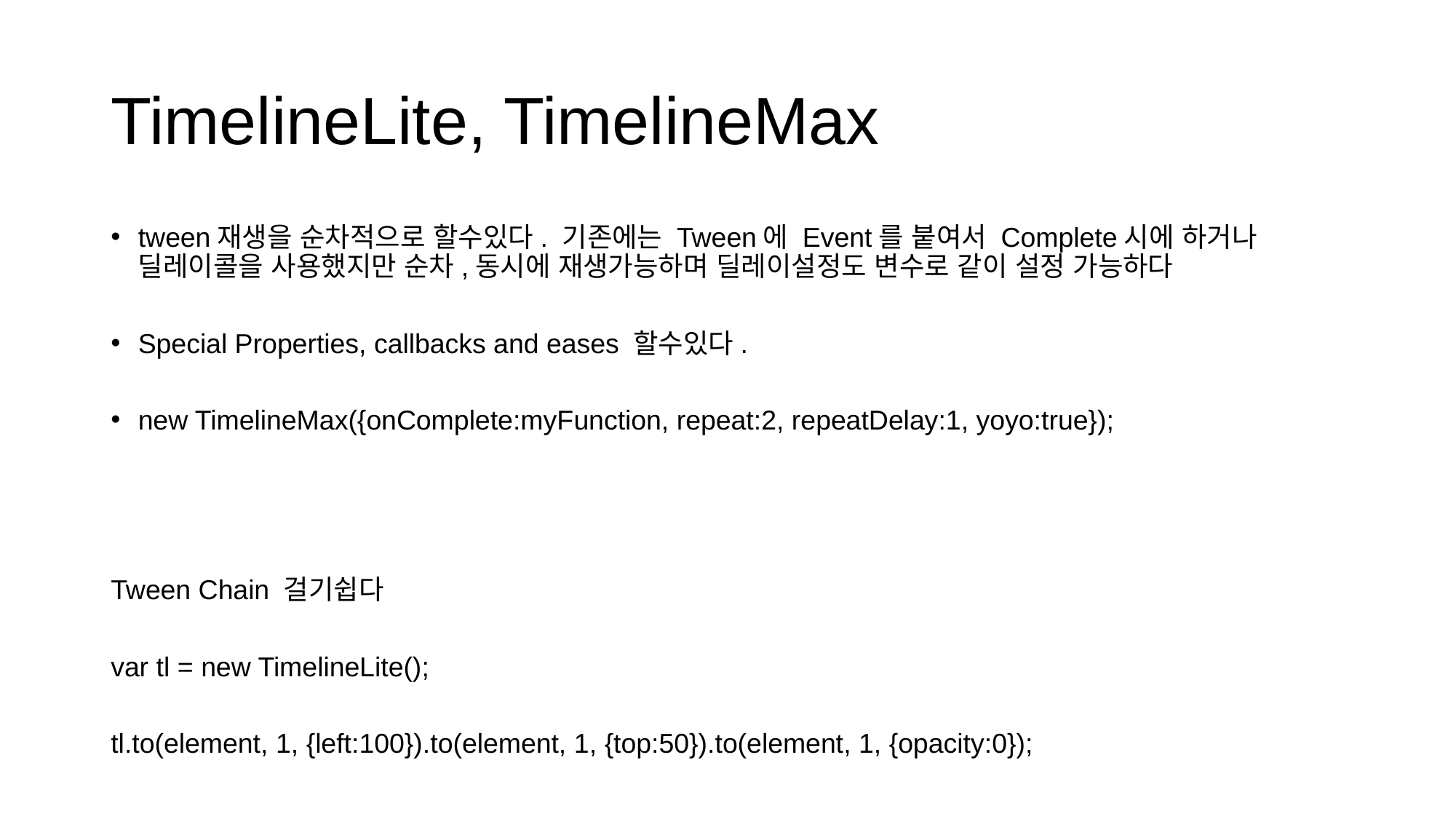

TimelineLite, TimelineMax
tween재생을 순차적으로 할수있다. 기존에는 Tween에 Event를 붙여서 Complete시에 하거나 딜레이콜을 사용했지만 순차,동시에 재생가능하며 딜레이설정도 변수로 같이 설정 가능하다
Special Properties, callbacks and eases 할수있다.
new TimelineMax({onComplete:myFunction, repeat:2, repeatDelay:1, yoyo:true});

Tween Chain 걸기쉽다
var tl = new TimelineLite();
tl.to(element, 1, {left:100}).to(element, 1, {top:50}).to(element, 1, {opacity:0});

Promise Chain과 유사하지만 Promis Chain은 분기를 나눌수있고, Timeline은 못나눈다.
대신 Tween을 중단,역재생, 특정지점시작 등 편하게 Play시킬수 있다.